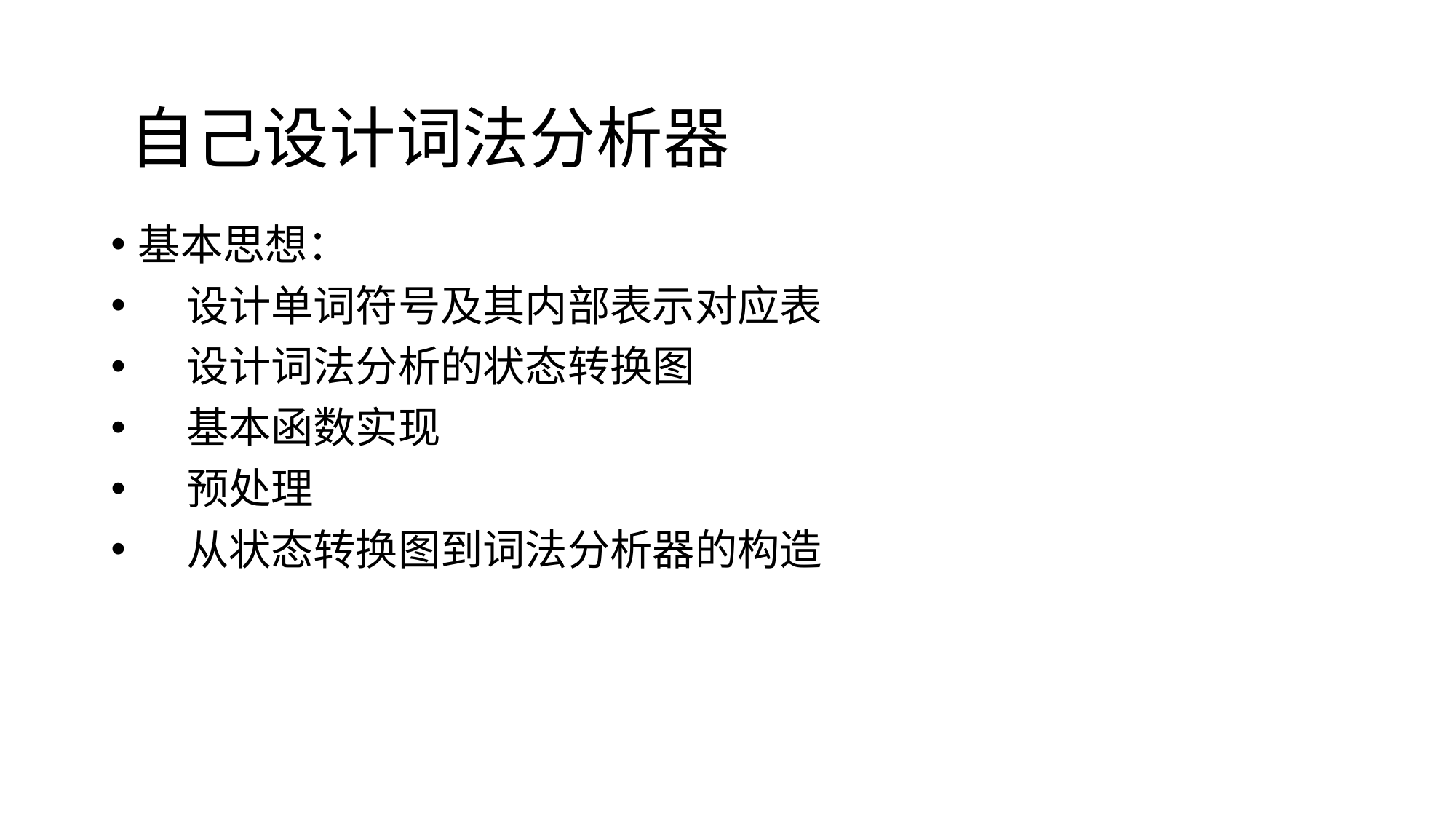

自己设计词法分析器
基本思想：
    设计单词符号及其内部表示对应表
    设计词法分析的状态转换图
    基本函数实现
    预处理
    从状态转换图到词法分析器的构造